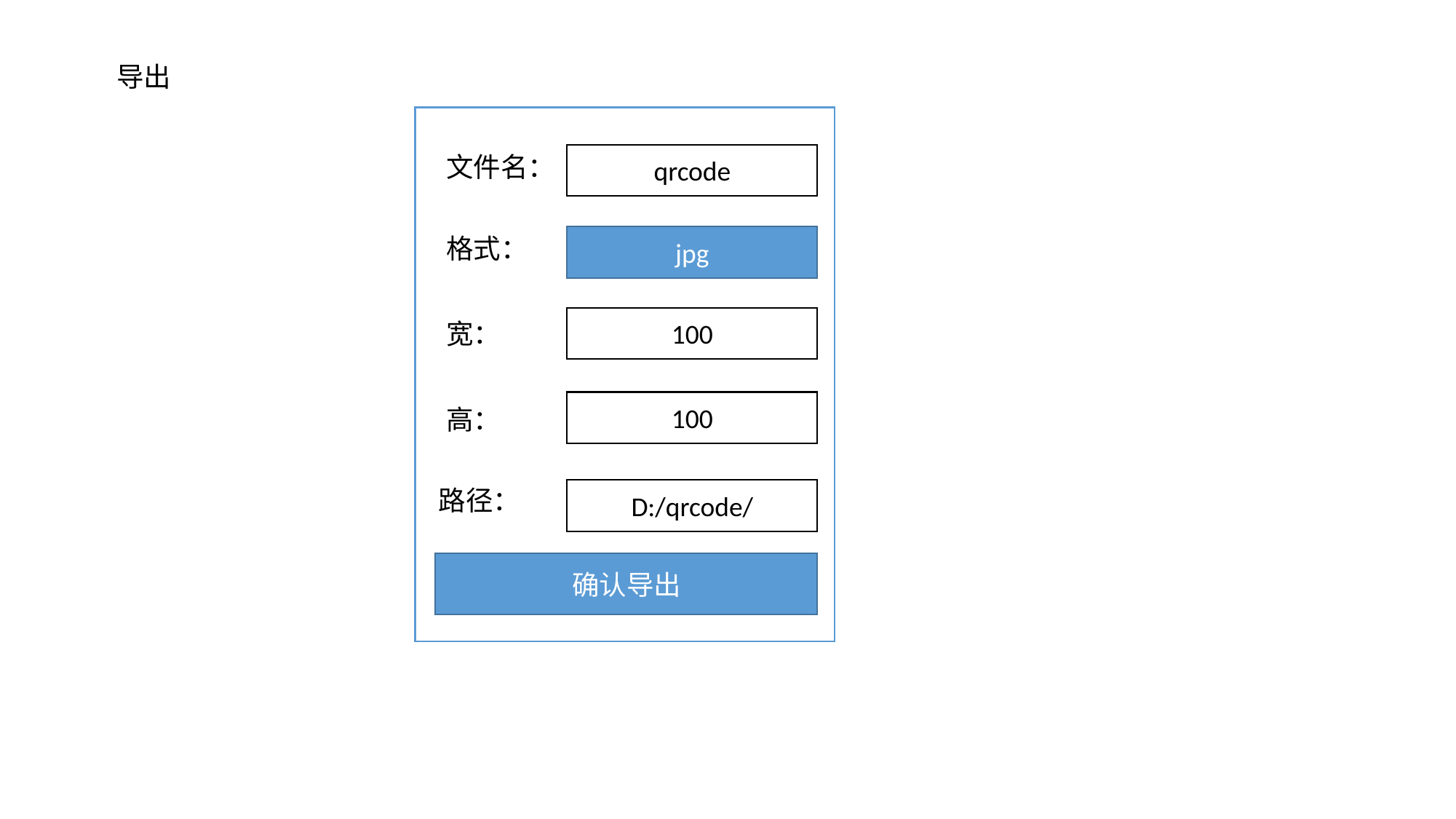

导出

文件名：
qrcode
格式：
jpg
100
宽：
100
高：
路径：
D:/qrcode/
确认导出